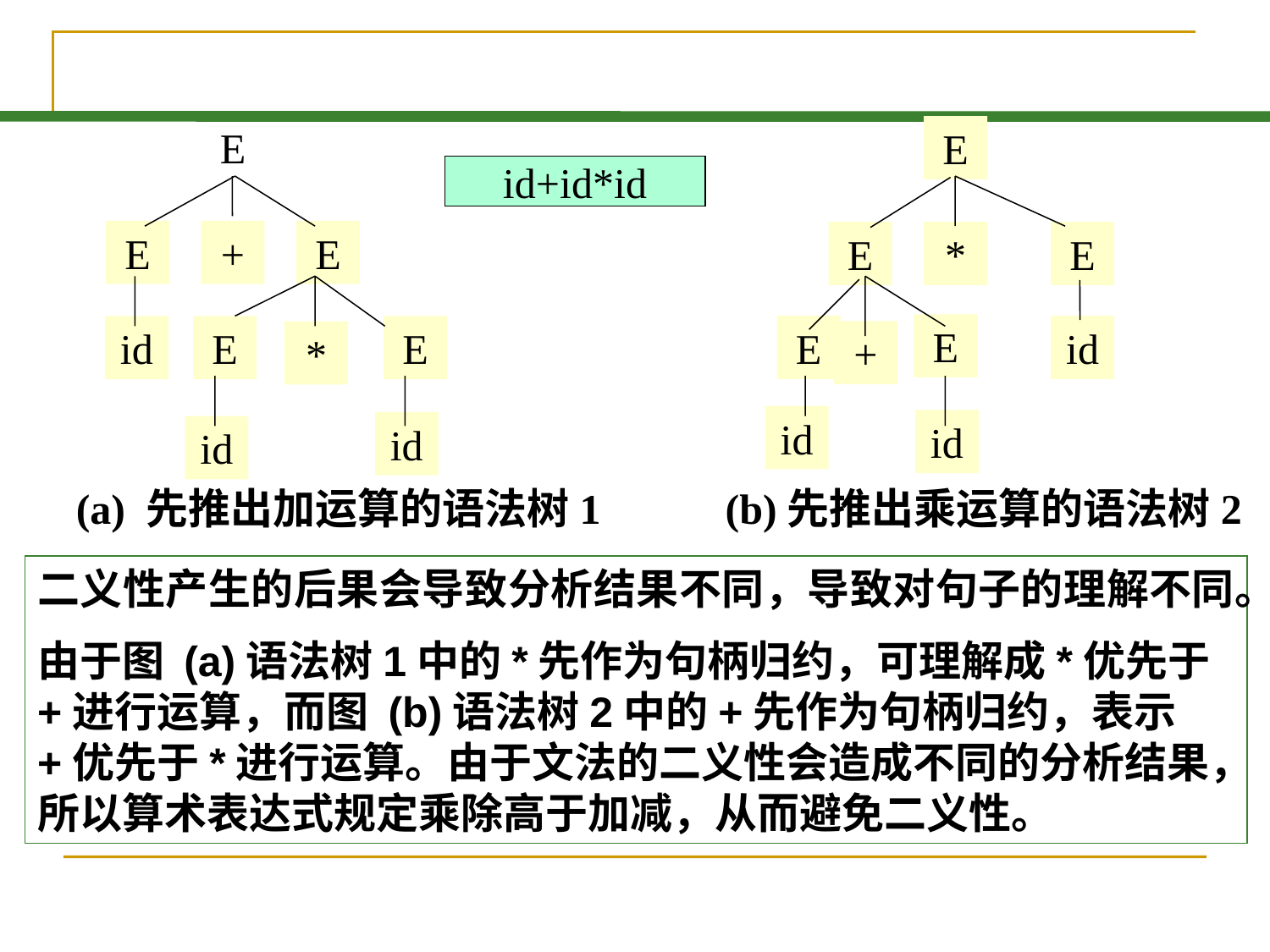

E

E
+
E

id
E
E
*

id
id
E

E
*
E

E
E
id
+

id
id

id+id*id
 (a) 先推出加运算的语法树1              (b)先推出乘运算的语法树2
二义性产生的后果会导致分析结果不同，导致对句子的理解不同。
由于图 (a)语法树1中的*先作为句柄归约，可理解成*优先于+进行运算，而图 (b)语法树2中的+先作为句柄归约，表示+优先于*进行运算。由于文法的二义性会造成不同的分析结果，所以算术表达式规定乘除高于加减，从而避免二义性。
111